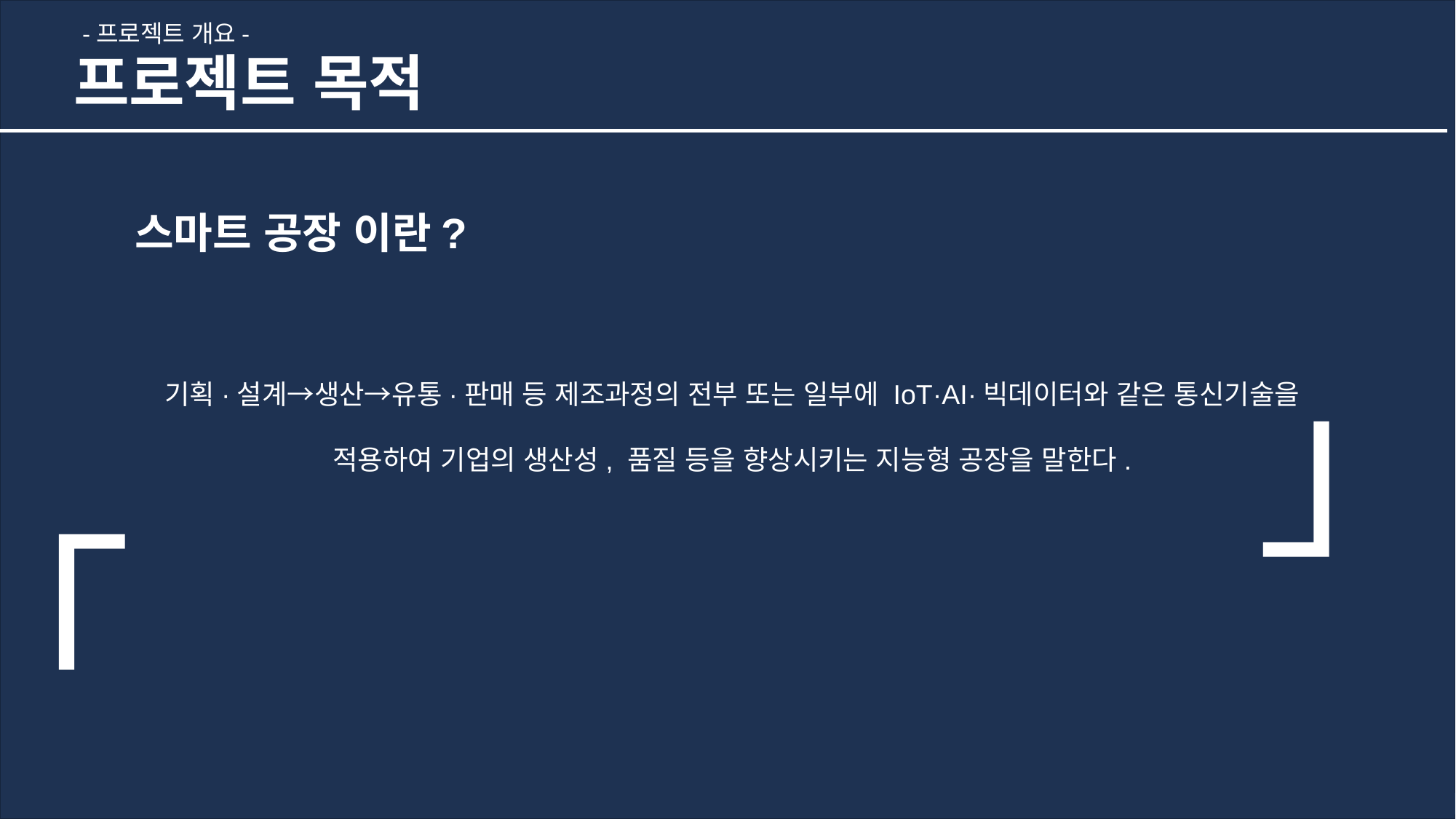

-프로젝트 개요-
프로젝트 목적
스마트 공장 이란?
 「
」
기획·설계→생산→유통·판매 등 제조과정의 전부 또는 일부에 IoT·AI·빅데이터와 같은 통신기술을 적용하여 기업의 생산성, 품질 등을 향상시키는 지능형 공장을 말한다.